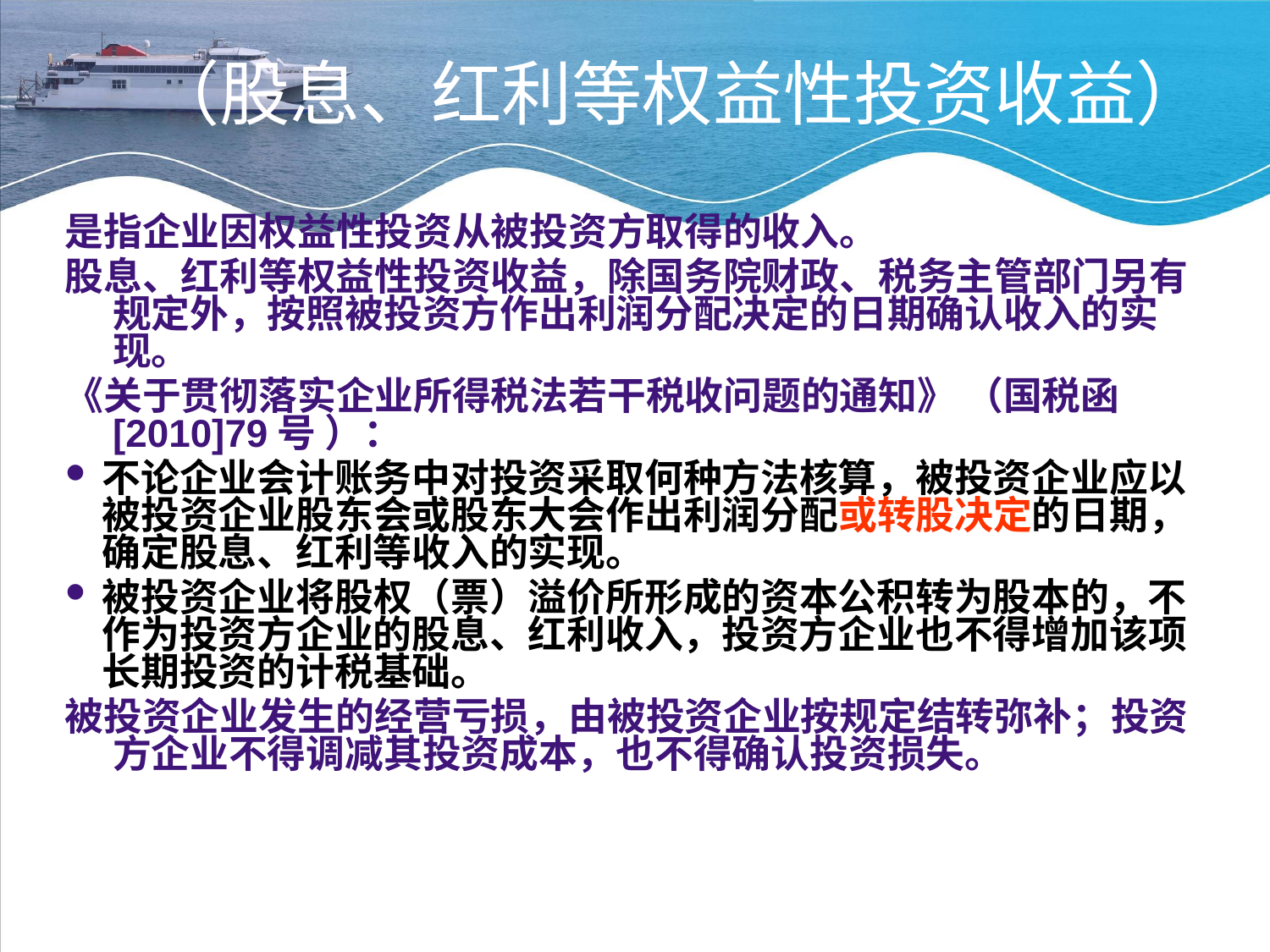

# （股息、红利等权益性投资收益）
是指企业因权益性投资从被投资方取得的收入。
股息、红利等权益性投资收益，除国务院财政、税务主管部门另有规定外，按照被投资方作出利润分配决定的日期确认收入的实现。
《关于贯彻落实企业所得税法若干税收问题的通知》 （国税函[2010]79号 ）：
不论企业会计账务中对投资采取何种方法核算，被投资企业应以被投资企业股东会或股东大会作出利润分配或转股决定的日期，确定股息、红利等收入的实现。
被投资企业将股权（票）溢价所形成的资本公积转为股本的，不作为投资方企业的股息、红利收入，投资方企业也不得增加该项长期投资的计税基础。
被投资企业发生的经营亏损，由被投资企业按规定结转弥补；投资方企业不得调减其投资成本，也不得确认投资损失。